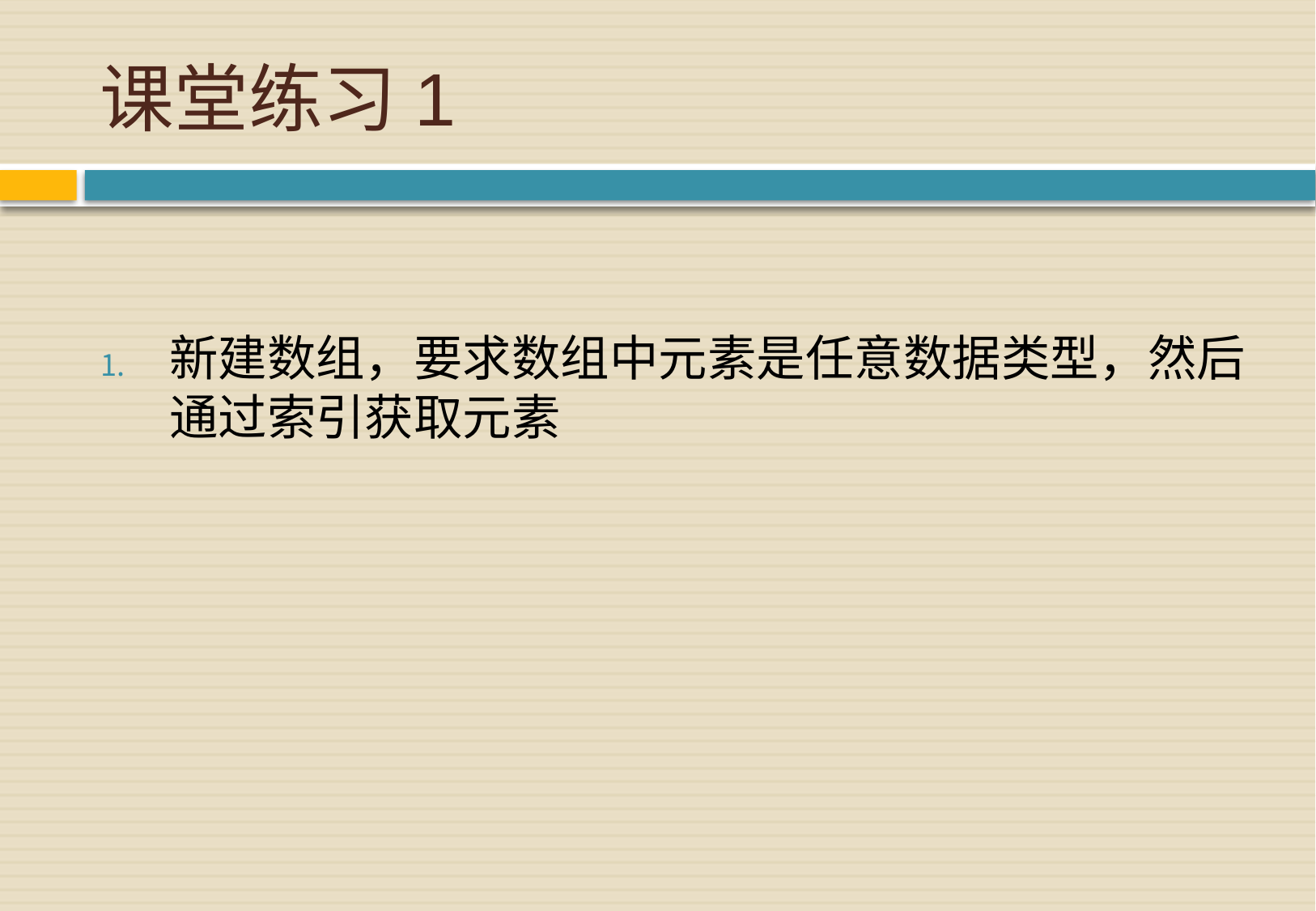

# 课堂练习1
新建数组，要求数组中元素是任意数据类型，然后通过索引获取元素